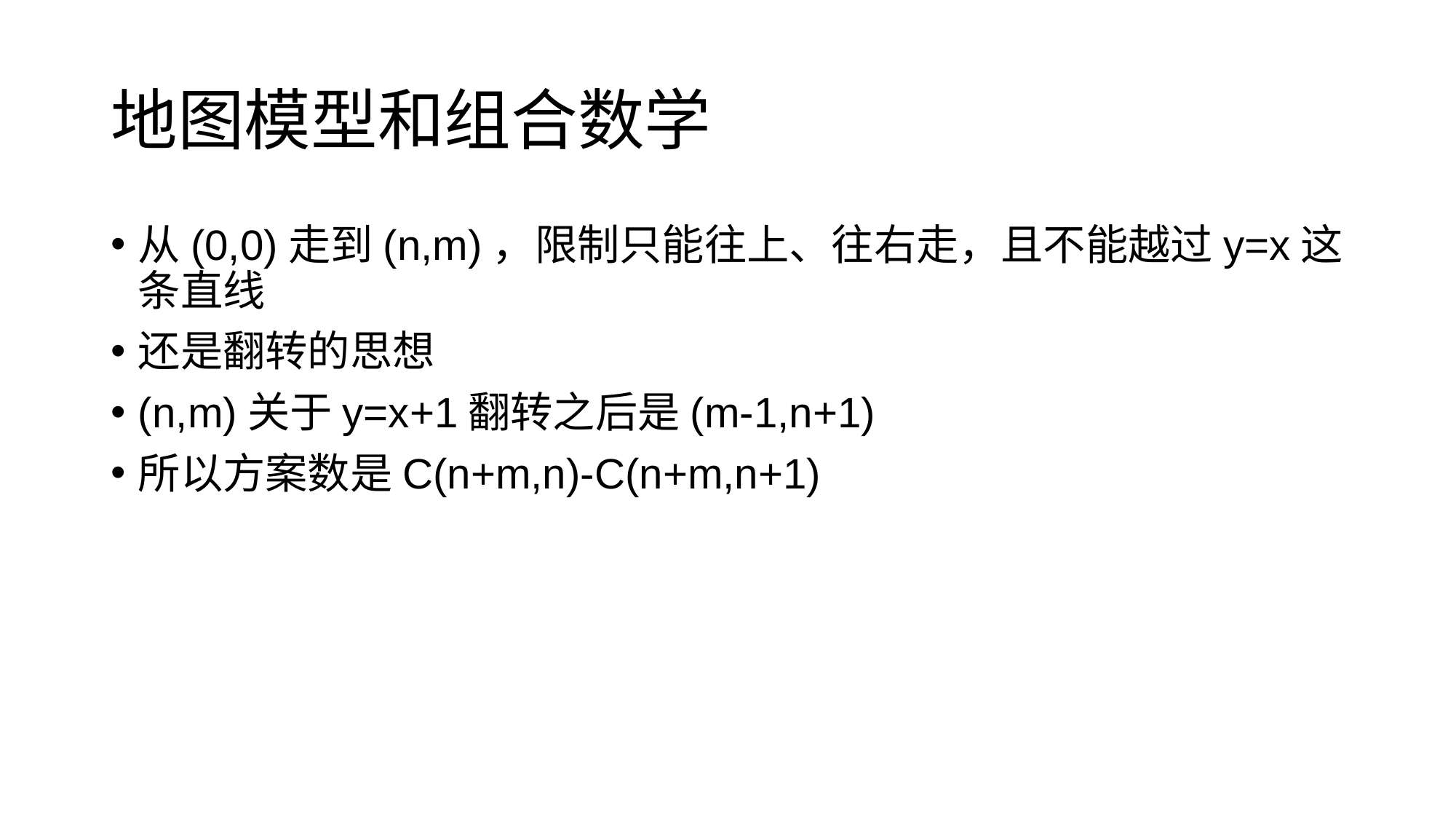

# 地图模型和组合数学
从(0,0)走到(n,m)，限制只能往上、往右走，且不能越过y=x这条直线
还是翻转的思想
(n,m)关于y=x+1翻转之后是(m-1,n+1)
所以方案数是C(n+m,n)-C(n+m,n+1)